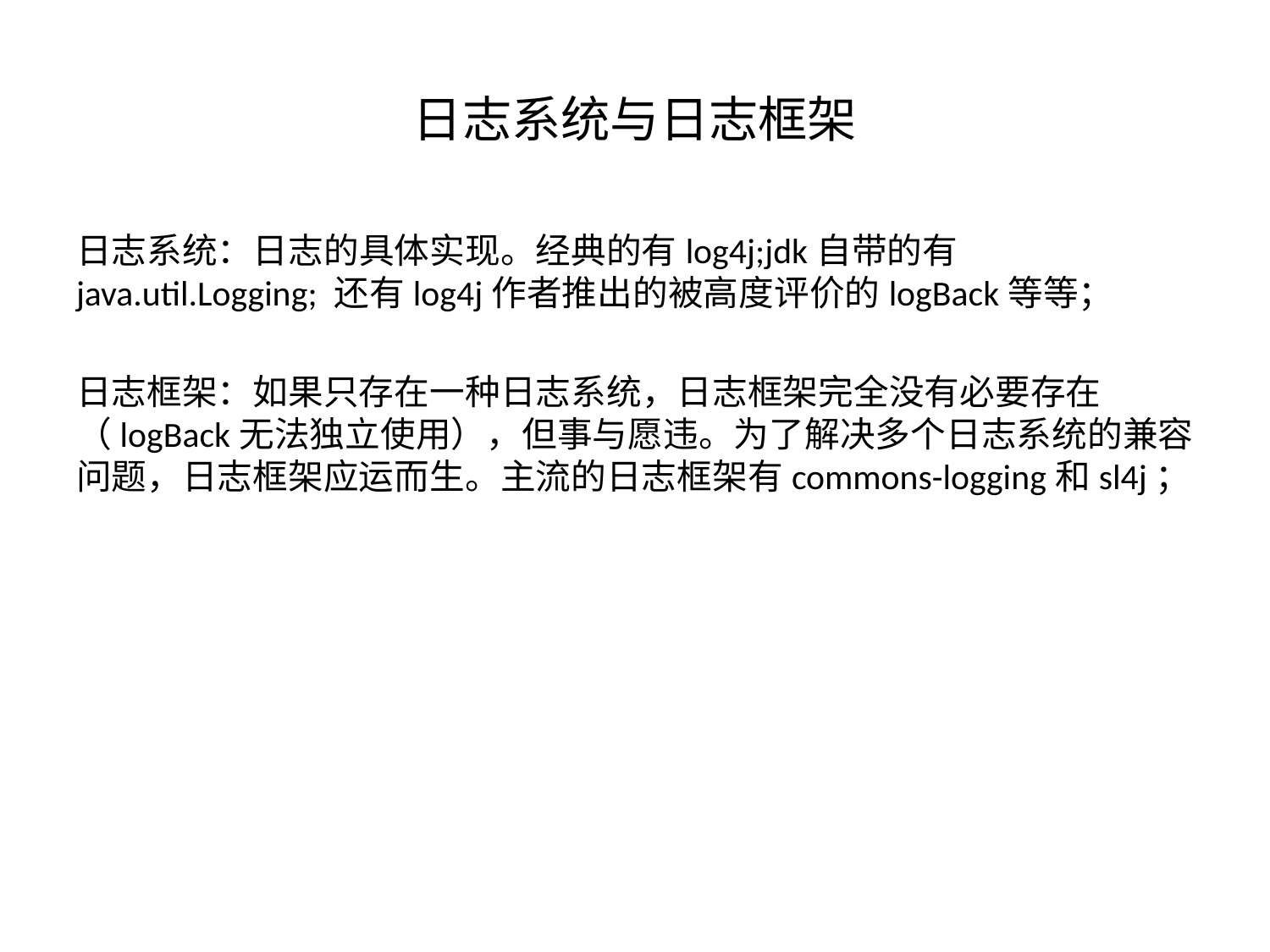

# 日志系统与日志框架
日志系统：日志的具体实现。经典的有log4j;jdk自带的有java.util.Logging; 还有log4j作者推出的被高度评价的logBack等等；

日志框架：如果只存在一种日志系统，日志框架完全没有必要存在（logBack无法独立使用），但事与愿违。为了解决多个日志系统的兼容问题，日志框架应运而生。主流的日志框架有commons-logging和sl4j；